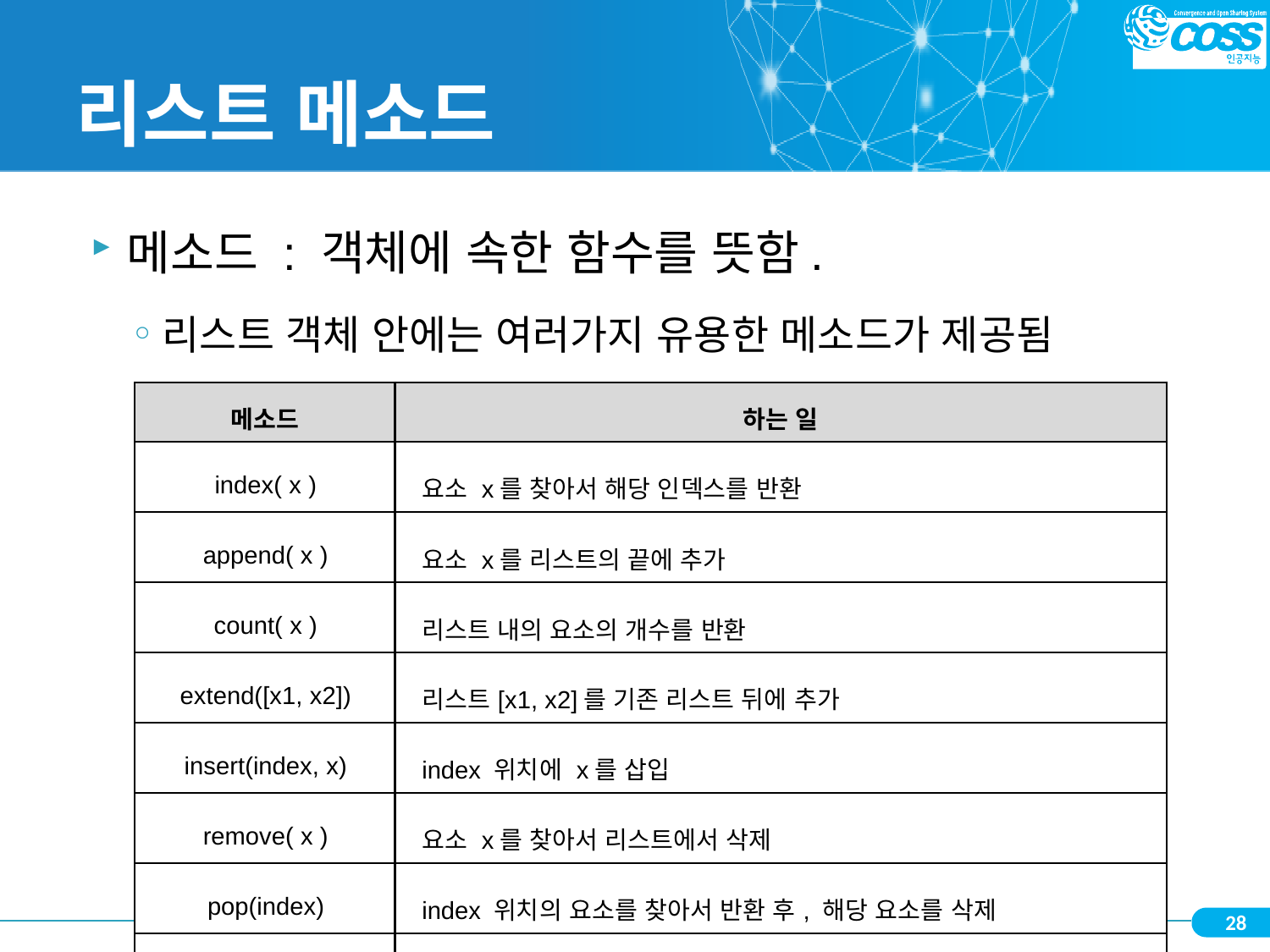

# 리스트 메소드
메소드 : 객체에 속한 함수를 뜻함.
리스트 객체 안에는 여러가지 유용한 메소드가 제공됨
| 메소드 | 하는 일 |
| --- | --- |
| index( x ) | 요소 x를 찾아서 해당 인덱스를 반환 |
| append( x ) | 요소 x를 리스트의 끝에 추가 |
| count( x ) | 리스트 내의 요소의 개수를 반환 |
| extend([x1, x2]) | 리스트[x1, x2]를 기존 리스트 뒤에 추가 |
| insert(index, x) | index 위치에 x를 삽입 |
| remove( x ) | 요소 x를 찾아서 리스트에서 삭제 |
| pop(index) | index 위치의 요소를 찾아서 반환 후, 해당 요소를 삭제 |
| sort( ) | 리스트 안의 요소들을 정렬 (기본: 오름차순, reverse=True면 내림) |
| reverser( ) | 리스트 요소들을 역순으로 만들어 줌 |